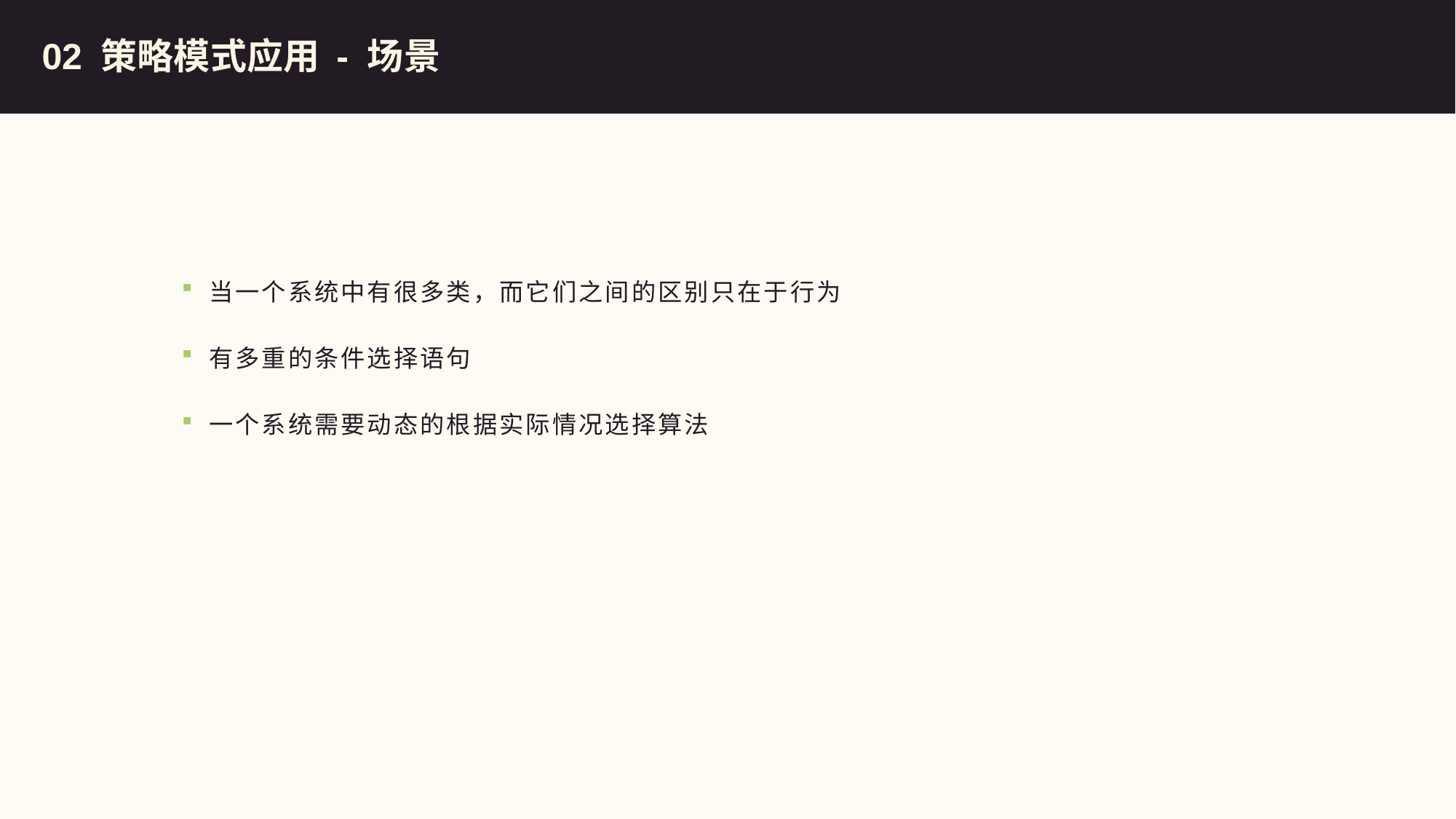

总结
02 策略模式应用 - 场景
当一个系统中有很多类，而它们之间的区别只在于行为
有多重的条件选择语句
一个系统需要动态的根据实际情况选择算法